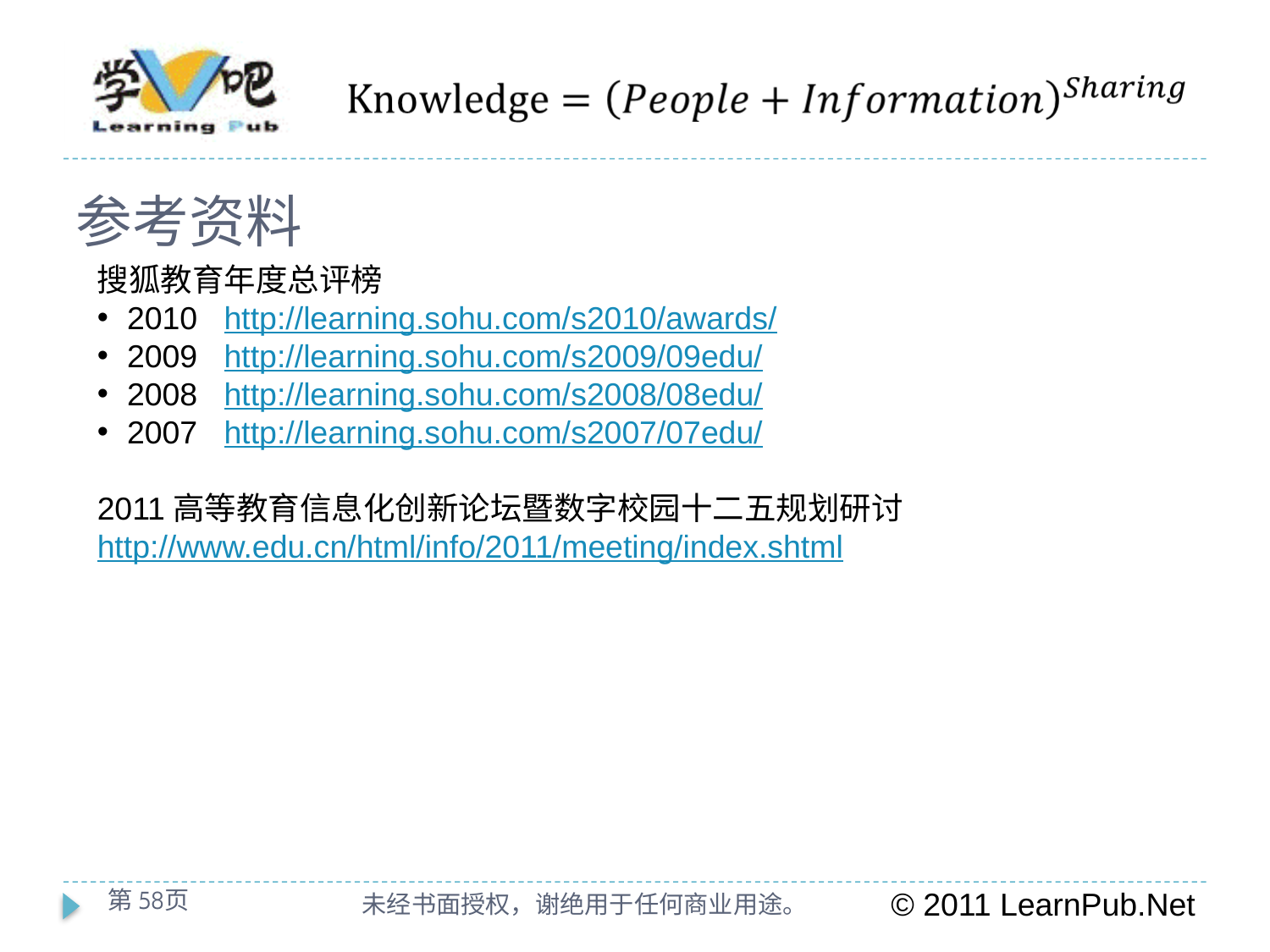

参考资料
搜狐教育年度总评榜
2010   http://learning.sohu.com/s2010/awards/
2009   http://learning.sohu.com/s2009/09edu/
2008   http://learning.sohu.com/s2008/08edu/
2007   http://learning.sohu.com/s2007/07edu/

2011高等教育信息化创新论坛暨数字校园十二五规划研讨
http://www.edu.cn/html/info/2011/meeting/index.shtml

第58页
未经书面授权，谢绝用于任何商业用途。